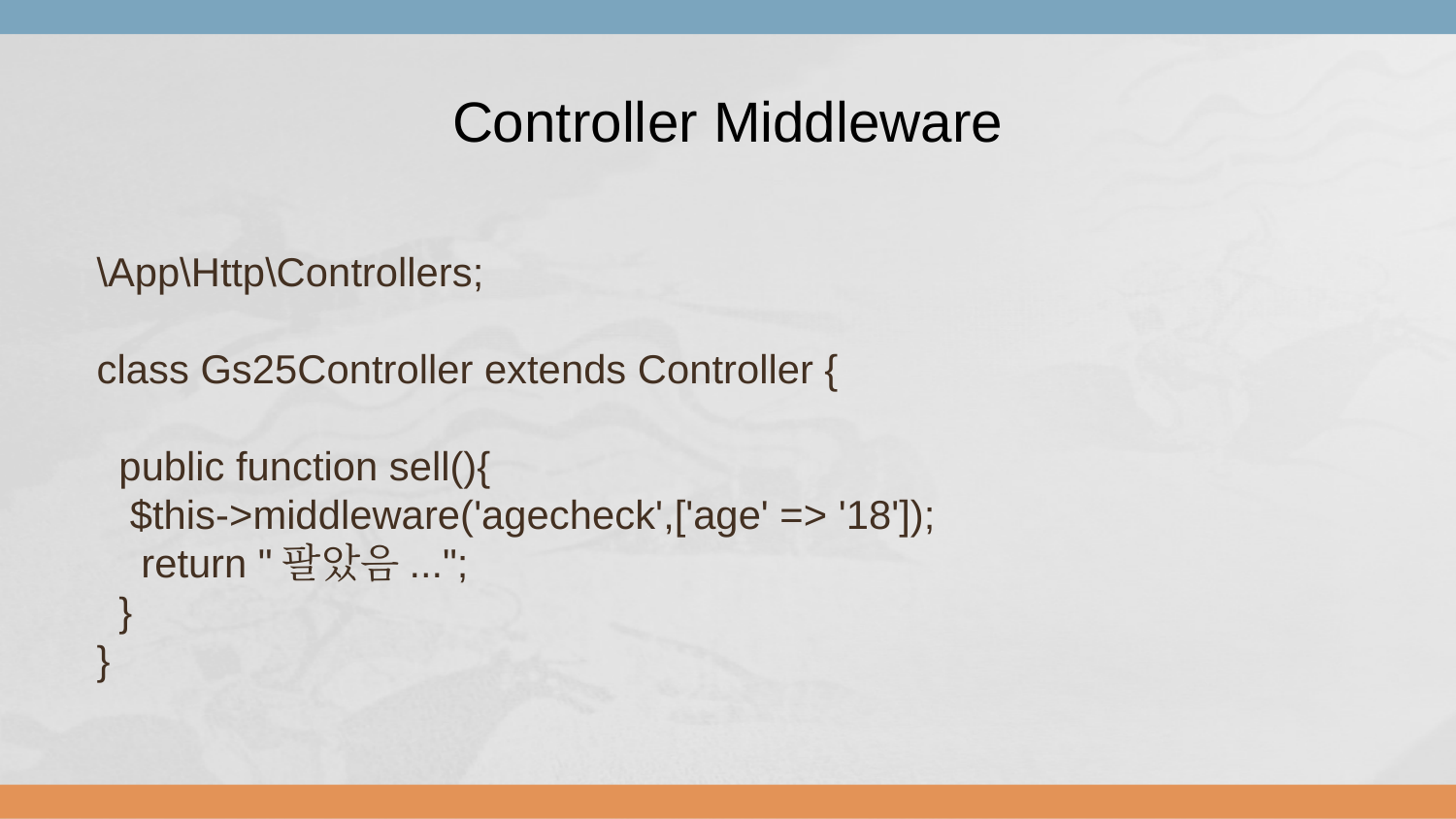

# Controller Middleware

\App\Http\Controllers;

class Gs25Controller extends Controller {

	public function sell(){
   $this->middleware('agecheck',['age' => '18']);
	  return "팔았음...";
	}
}